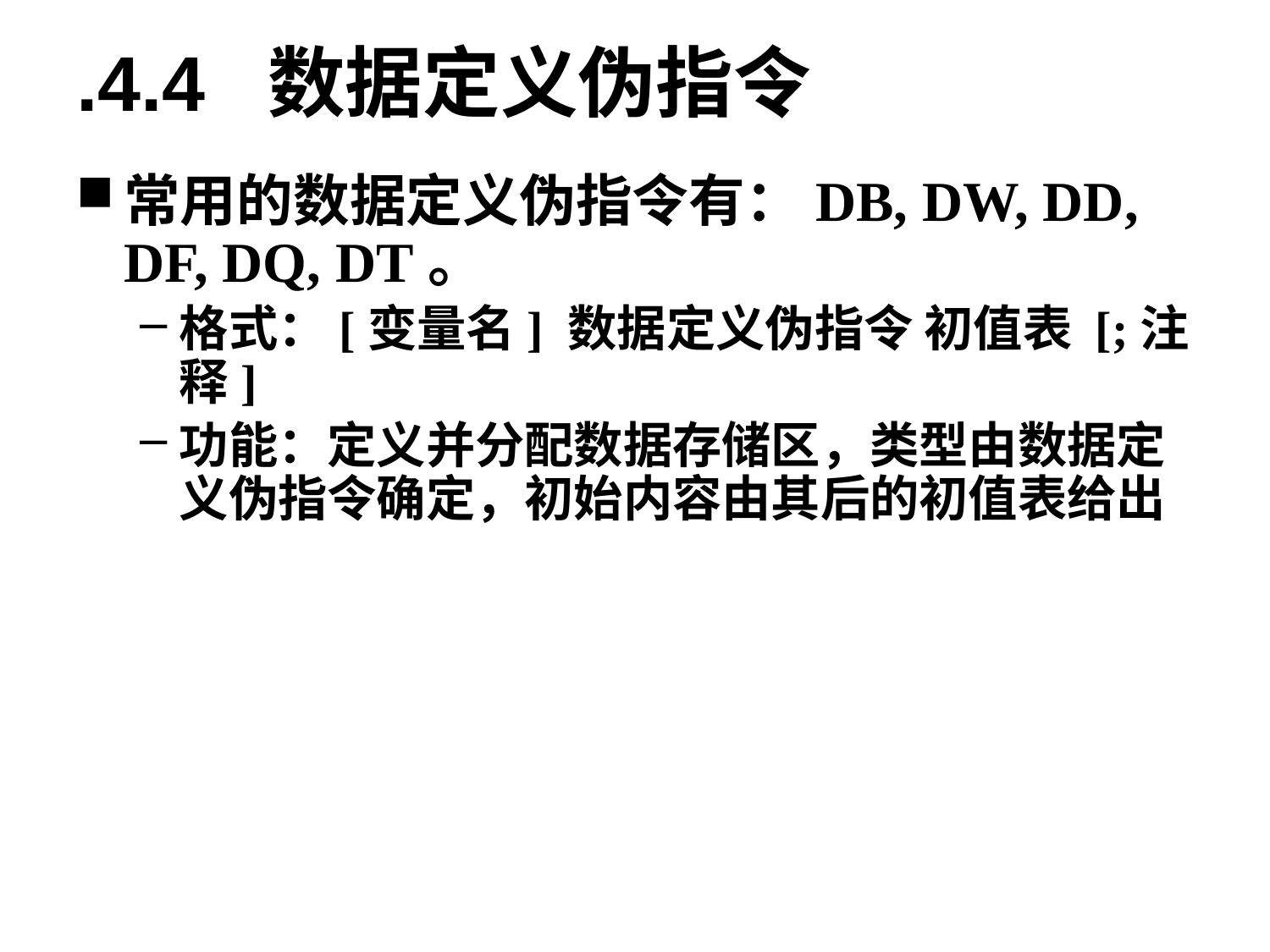

# .4.4  数据定义伪指令
常用的数据定义伪指令有：DB, DW, DD, DF, DQ, DT。
格式：[变量名] 数据定义伪指令 初值表 [;注释]
功能：定义并分配数据存储区，类型由数据定义伪指令确定，初始内容由其后的初值表给出